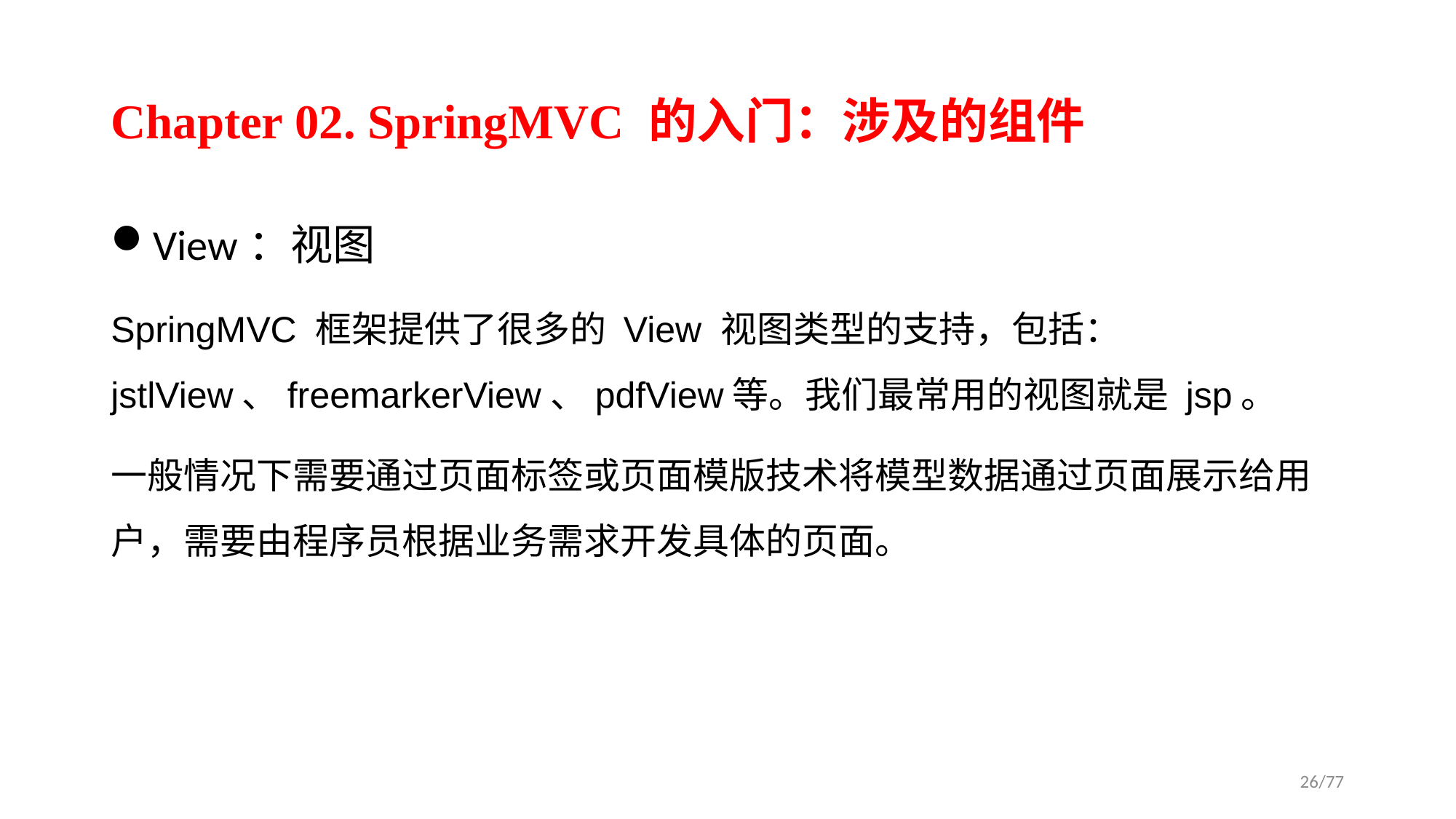

# Chapter 02. SpringMVC 的入门：涉及的组件
View：视图
SpringMVC 框架提供了很多的 View 视图类型的支持，包括：jstlView、freemarkerView、pdfView等。我们最常用的视图就是 jsp。
一般情况下需要通过页面标签或页面模版技术将模型数据通过页面展示给用户，需要由程序员根据业务需求开发具体的页面。
26